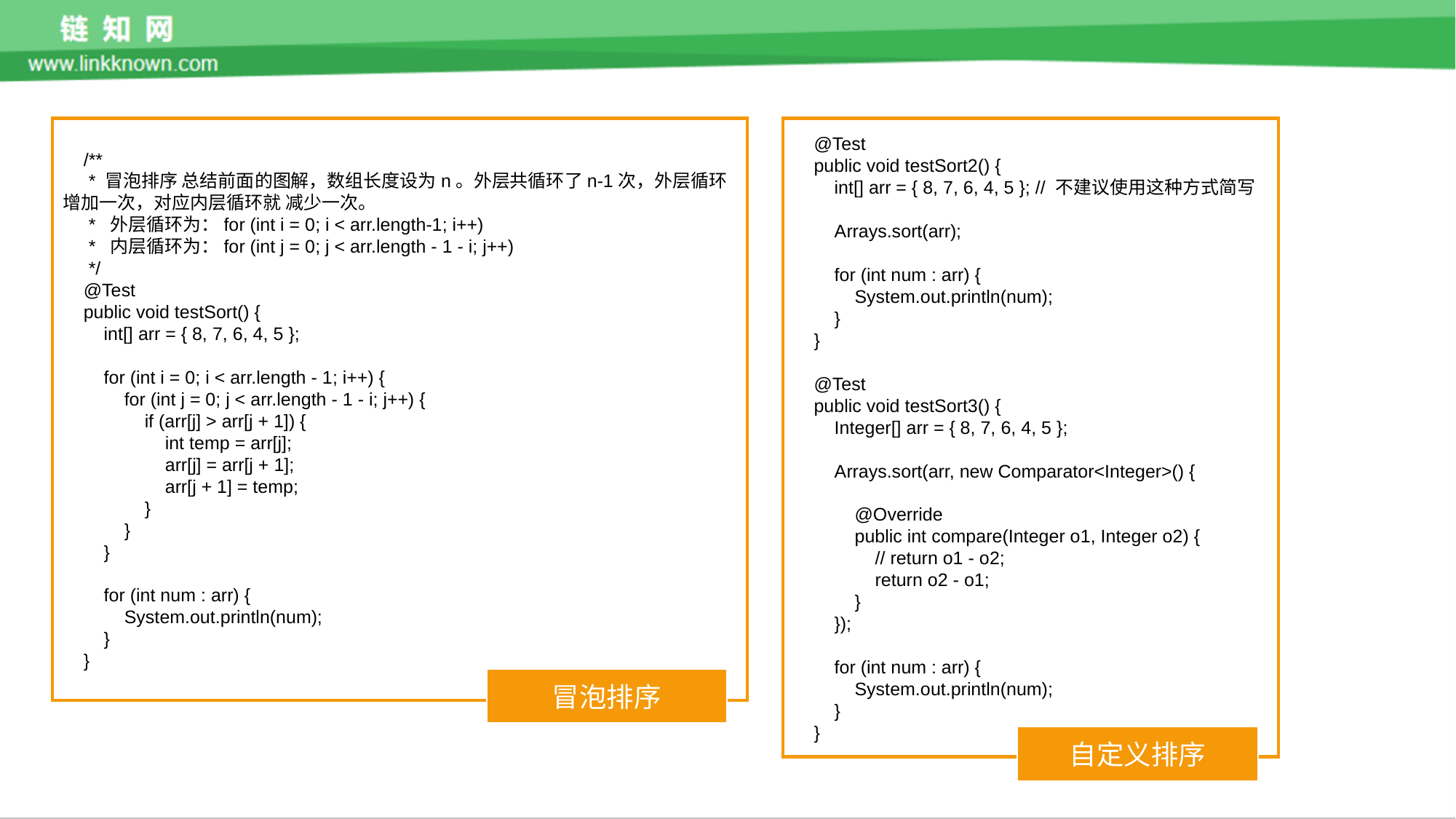

/**
     * 冒泡排序 总结前面的图解，数组长度设为n。外层共循环了n-1次，外层循环增加一次，对应内层循环就 减少一次。
     *  外层循环为：for (int i = 0; i < arr.length-1; i++)
     *  内层循环为：for (int j = 0; j < arr.length - 1 - i; j++)
     */
    @Test
    public void testSort() {
        int[] arr = { 8, 7, 6, 4, 5 };

        for (int i = 0; i < arr.length - 1; i++) {
            for (int j = 0; j < arr.length - 1 - i; j++) {
                if (arr[j] > arr[j + 1]) {
                    int temp = arr[j];
                    arr[j] = arr[j + 1];
                    arr[j + 1] = temp;
                }
            }
        }

        for (int num : arr) {
            System.out.println(num);
        }
    }
    @Test
    public void testSort2() {
        int[] arr = { 8, 7, 6, 4, 5 }; // 不建议使用这种方式简写

        Arrays.sort(arr);

        for (int num : arr) {
            System.out.println(num);
        }
    }

    @Test
    public void testSort3() {
        Integer[] arr = { 8, 7, 6, 4, 5 };

        Arrays.sort(arr, new Comparator<Integer>() {

            @Override
            public int compare(Integer o1, Integer o2) {
                // return o1 - o2;
                return o2 - o1;
            }
        });

        for (int num : arr) {
            System.out.println(num);
        }
    }
冒泡排序
自定义排序